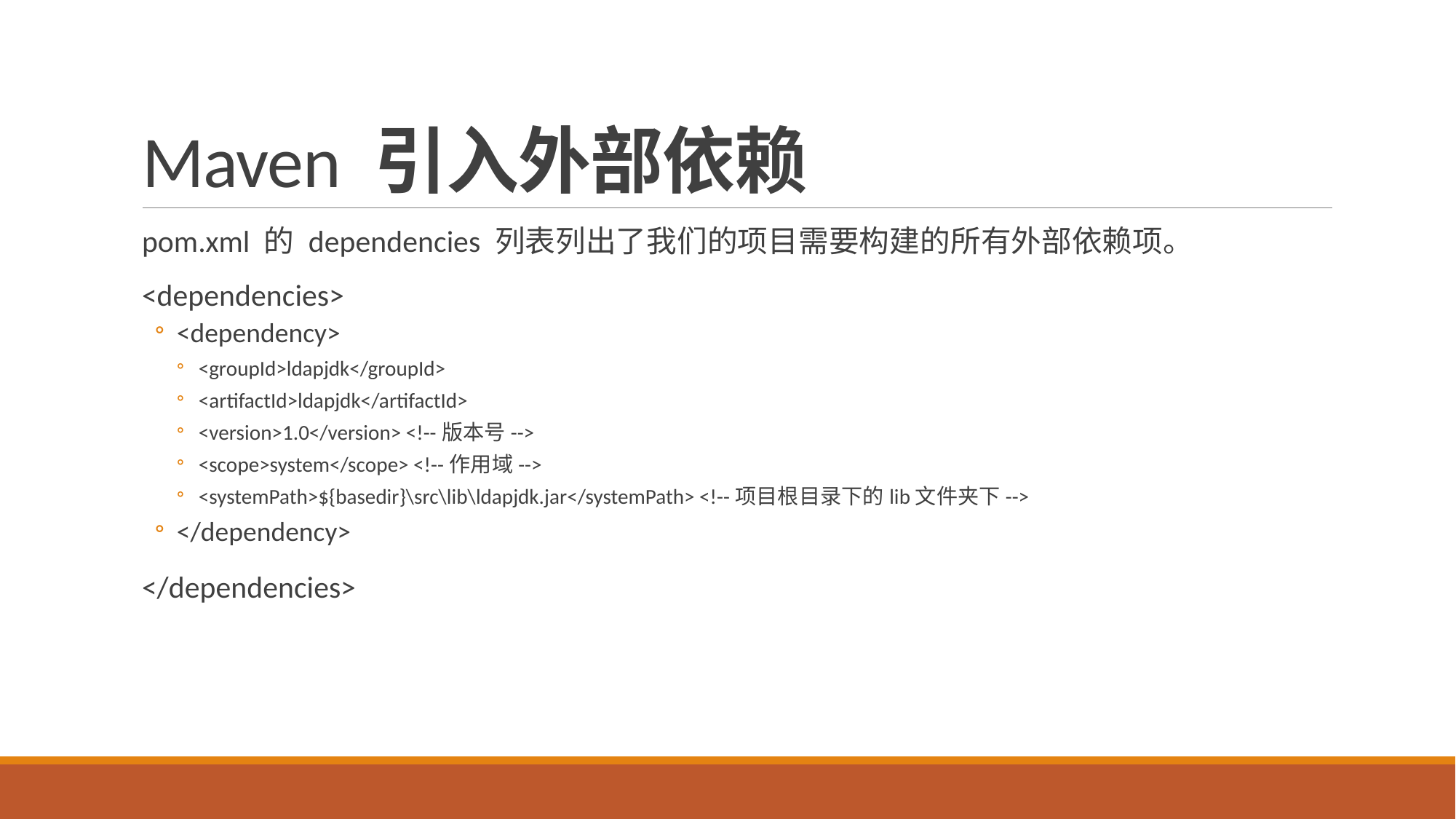

# Maven 引入外部依赖
pom.xml 的 dependencies 列表列出了我们的项目需要构建的所有外部依赖项。
<dependencies>
<dependency>
<groupId>ldapjdk</groupId>
<artifactId>ldapjdk</artifactId>
<version>1.0</version> <!--版本号-->
<scope>system</scope> <!--作用域-->
<systemPath>${basedir}\src\lib\ldapjdk.jar</systemPath> <!--项目根目录下的lib文件夹下-->
</dependency>
</dependencies>